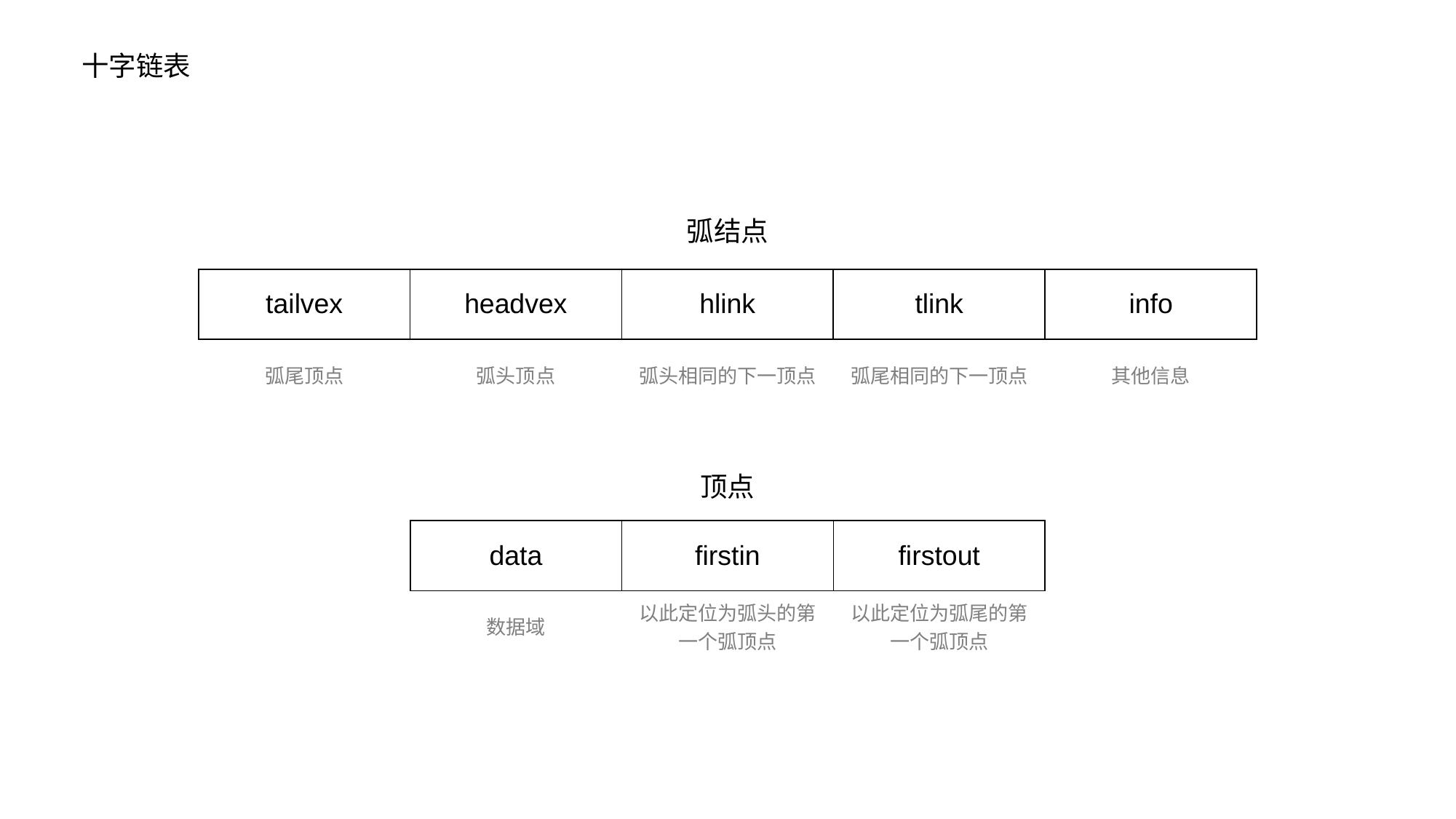

十字链表
弧结点
| tailvex | headvex | hlink | tlink | info |
| --- | --- | --- | --- | --- |
| 弧尾顶点 | 弧头顶点 | 弧头相同的下一顶点 | 弧尾相同的下一顶点 | 其他信息 |
| --- | --- | --- | --- | --- |
顶点
| data | firstin | firstout |
| --- | --- | --- |
| 数据域 | 以此定位为弧头的第一个弧顶点 | 以此定位为弧尾的第一个弧顶点 |
| --- | --- | --- |